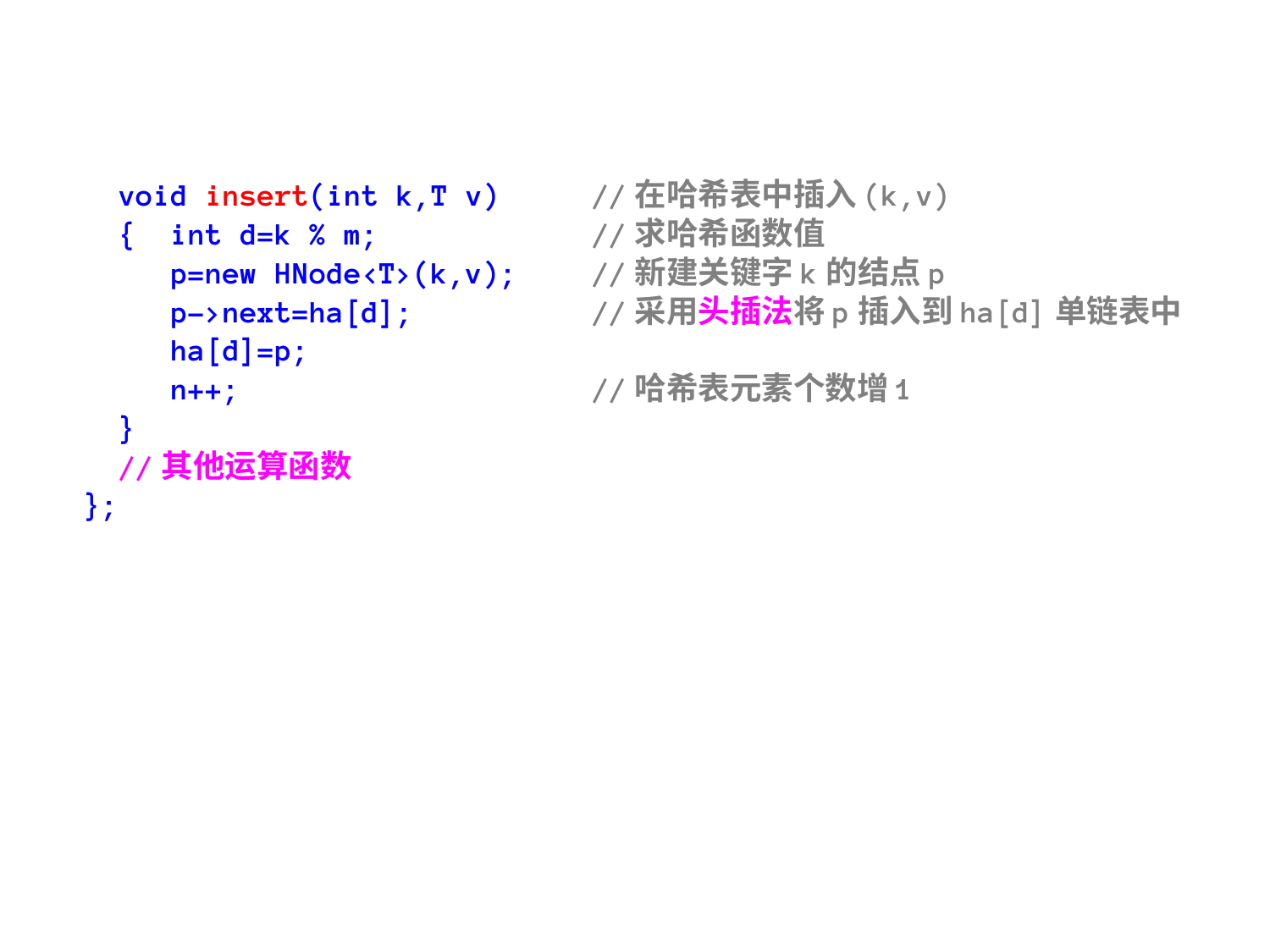

void insert(int k,T v)	//在哈希表中插入(k,v)
  {  int d=k % m;		//求哈希函数值
     p=new HNode<T>(k,v); 	//新建关键字k的结点p
     p->next=ha[d];		//采用头插法将p插入到ha[d]单链表中
     ha[d]=p;
     n++;			//哈希表元素个数增1
  }
  //其他运算函数
};